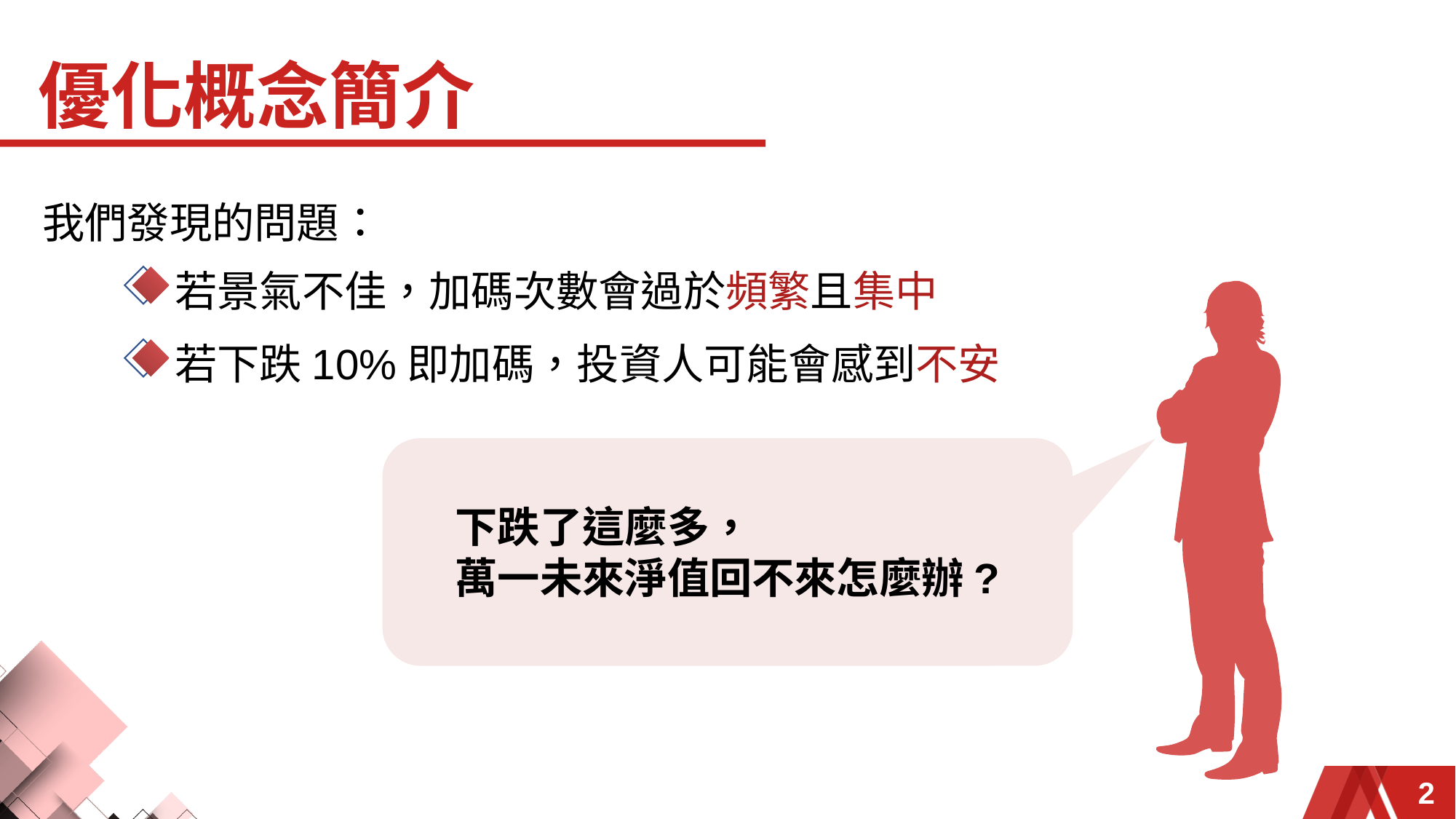

優化概念簡介
我們發現的問題：
若景氣不佳，加碼次數會過於頻繁且集中

下跌了這麼多，
萬一未來淨值回不來怎麼辦?
若下跌10%即加碼，投資人可能會感到不安

2